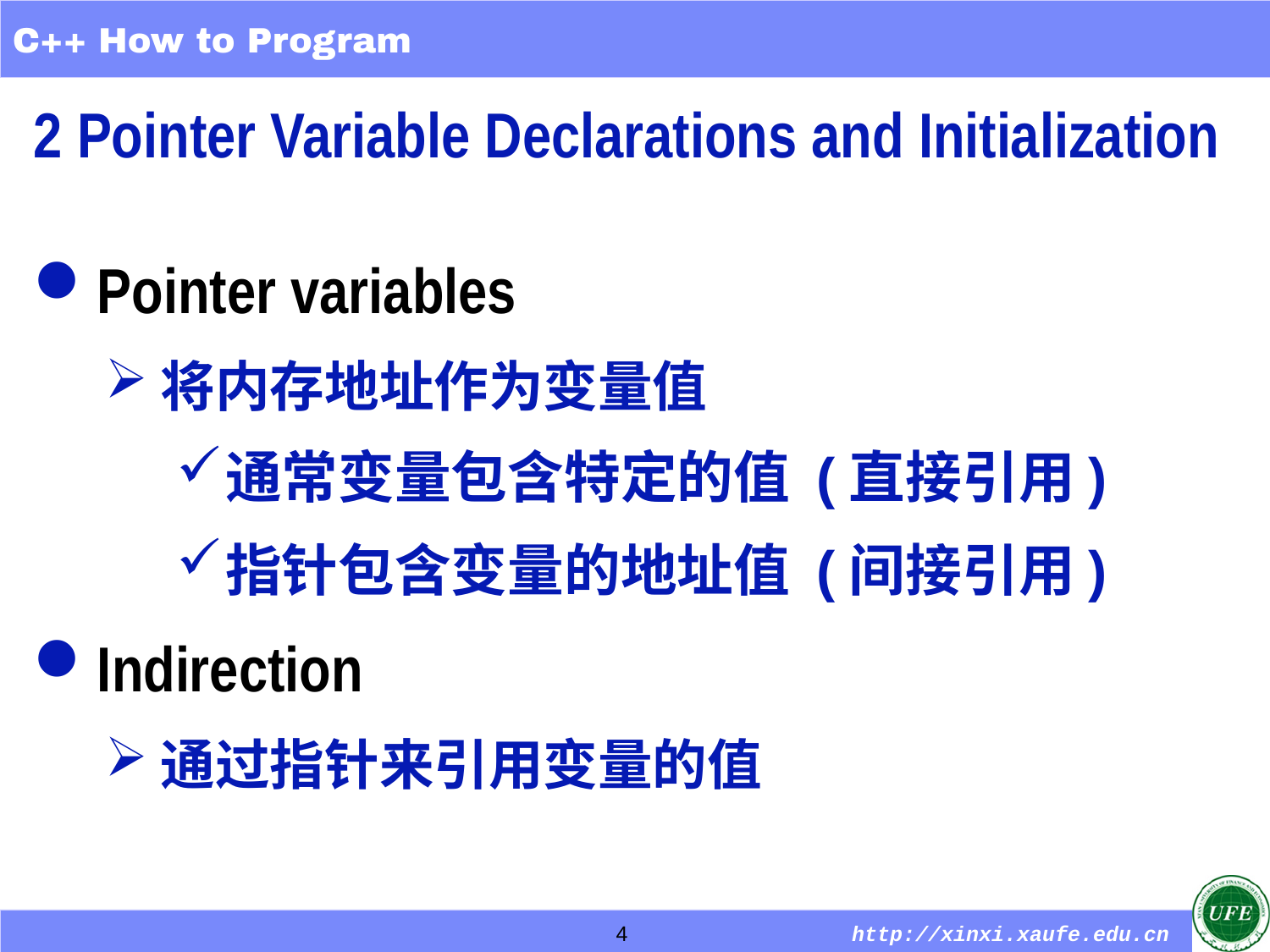

2 Pointer Variable Declarations and Initialization
Pointer variables
将内存地址作为变量值
通常变量包含特定的值 (直接引用)
指针包含变量的地址值 (间接引用)
Indirection
通过指针来引用变量的值
4